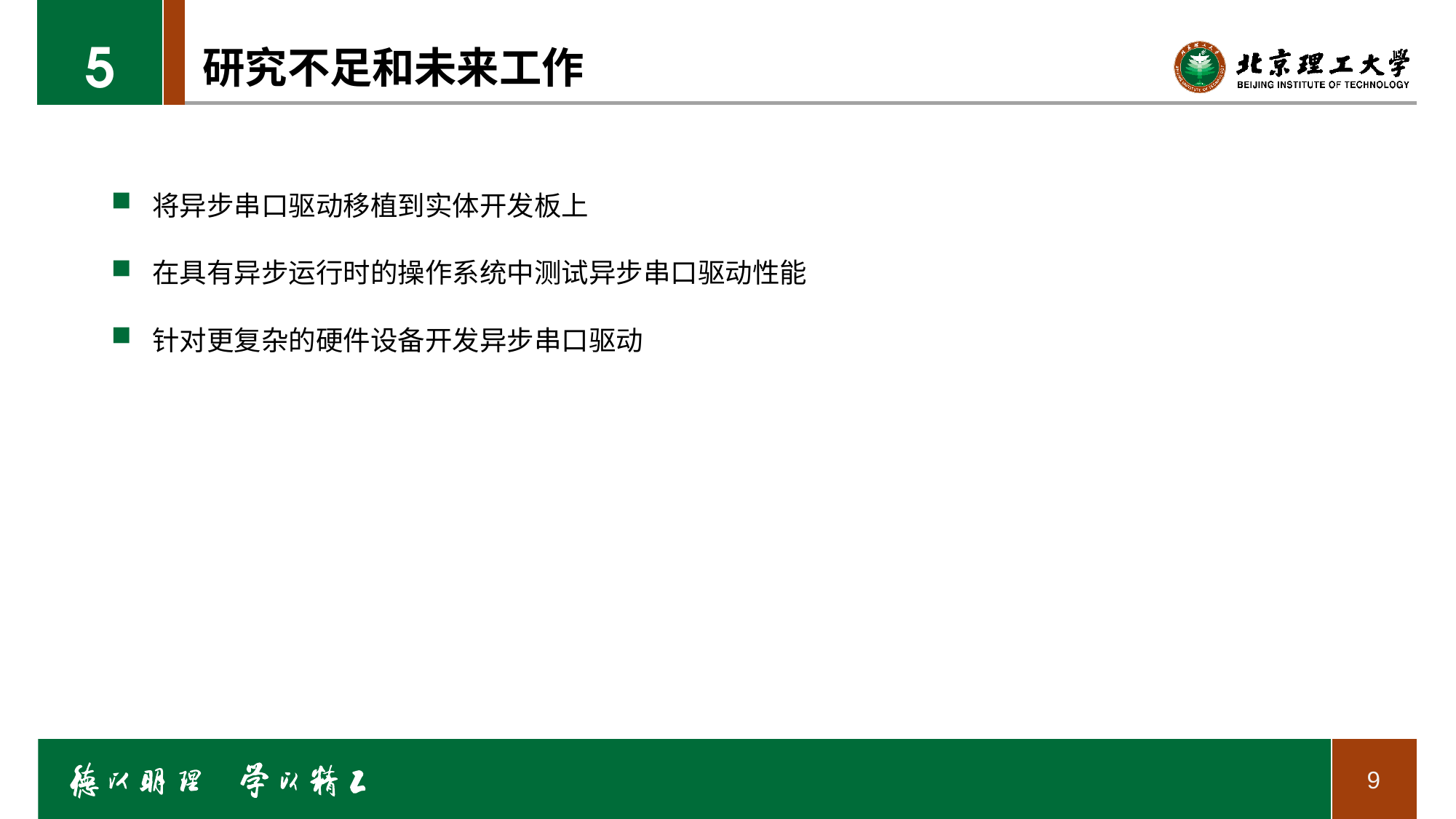

5
# 研究不足和未来工作
将异步串口驱动移植到实体开发板上
在具有异步运行时的操作系统中测试异步串口驱动性能
针对更复杂的硬件设备开发异步串口驱动